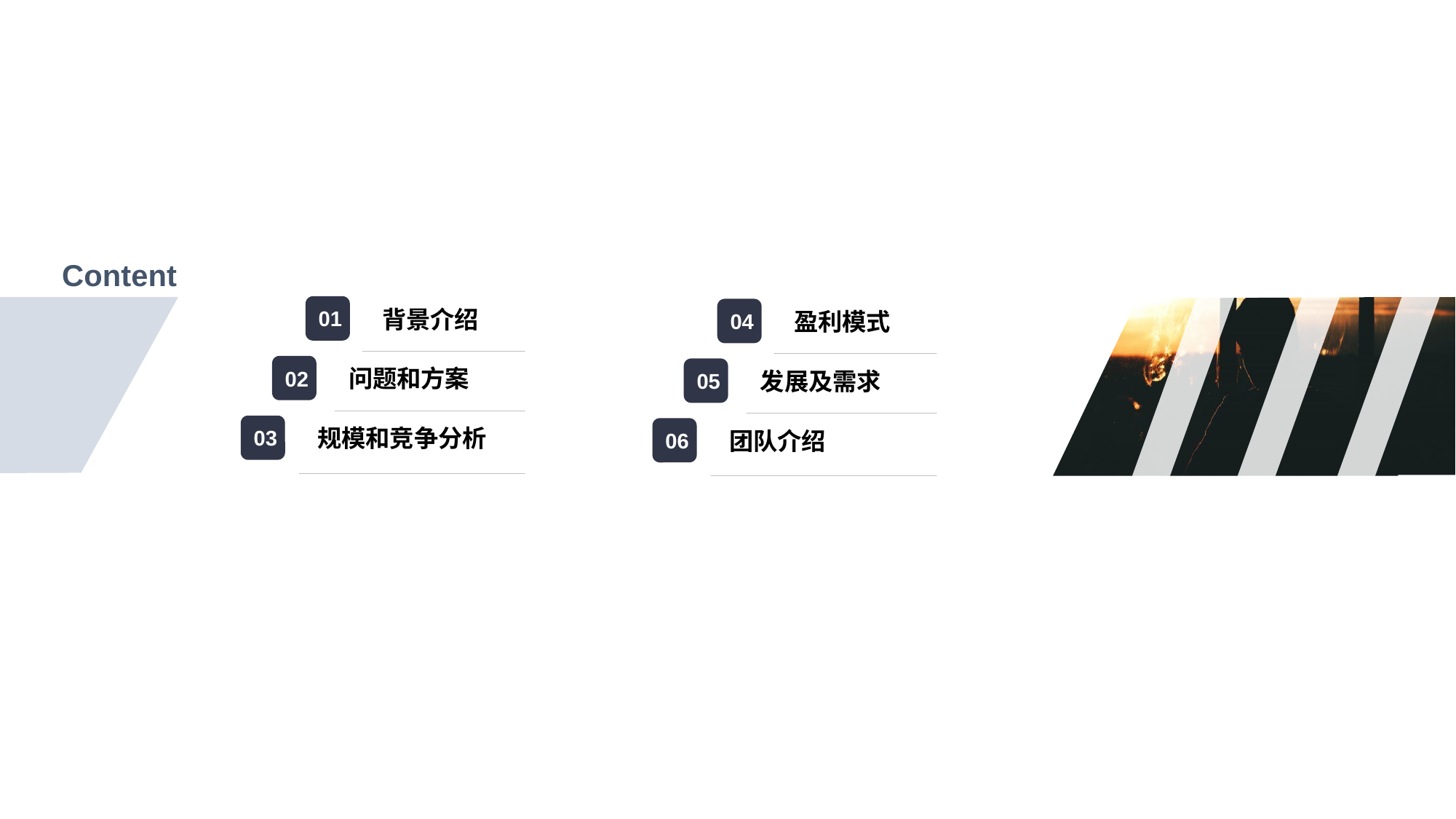

Content

背景介绍

01

问题和方案
02
规模和竞争分析
03
盈利模式
04
发展及需求
05
团队介绍
06